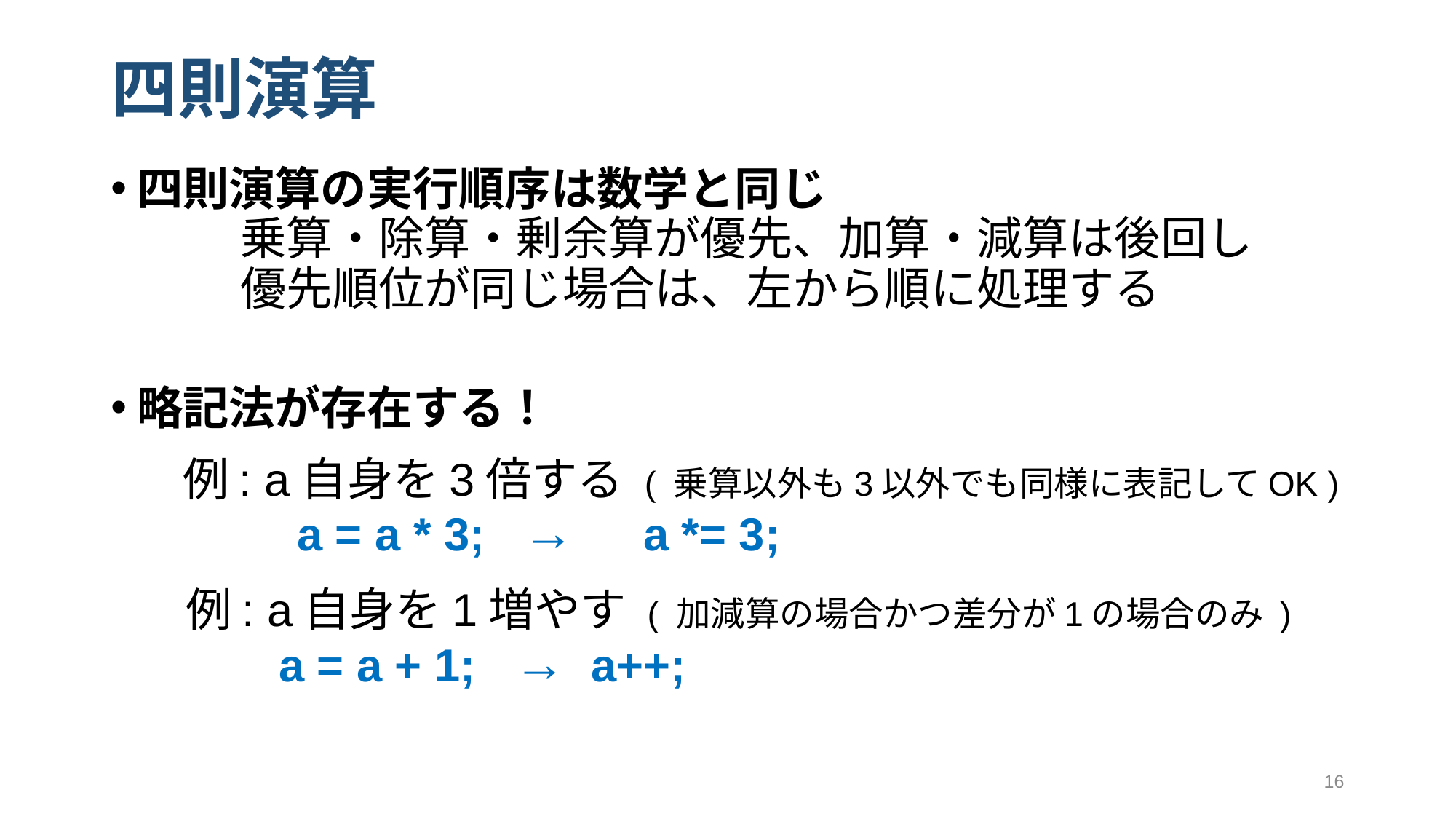

# 四則演算
四則演算の実行順序は数学と同じ
	乗算・除算・剰余算が優先、加算・減算は後回し
	優先順位が同じ場合は、左から順に処理する
略記法が存在する！
　例: a自身を3倍する ( 乗算以外も3以外でも同様に表記してOK )
	　a = a * 3;   →　a *= 3;
   例: a自身を1増やす ( 加減算の場合かつ差分が1の場合のみ )
	   a = a + 1;   →  a++;

16